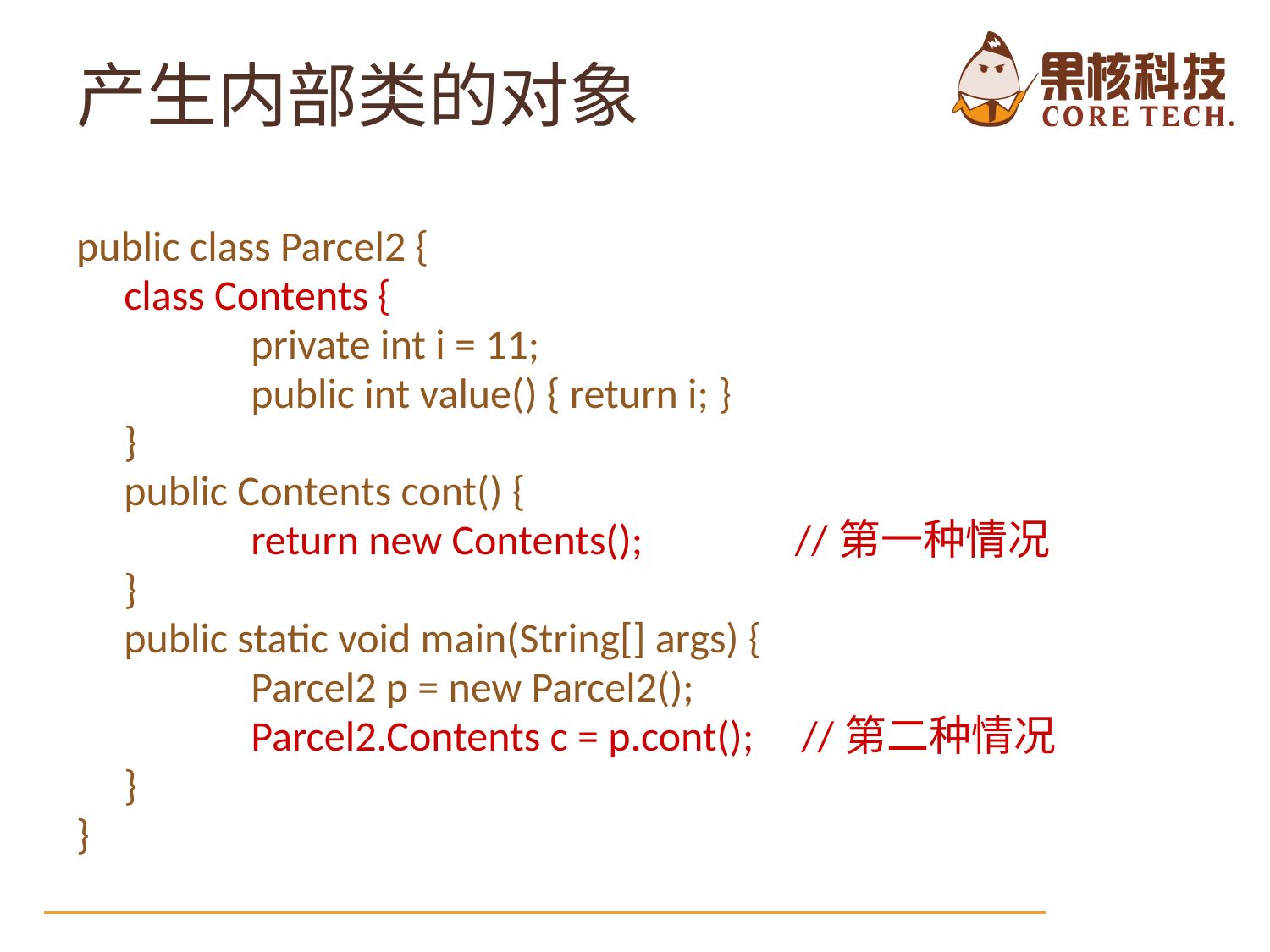

# 产生内部类的对象
public class Parcel2 {
	class Contents {
		private int i = 11;
		public int value() { return i; }
	}
	public Contents cont() {
		return new Contents();                //第一种情况
	}
	public static void main(String[] args) {
		Parcel2 p = new Parcel2();
		Parcel2.Contents c = p.cont();     //第二种情况
	}
}